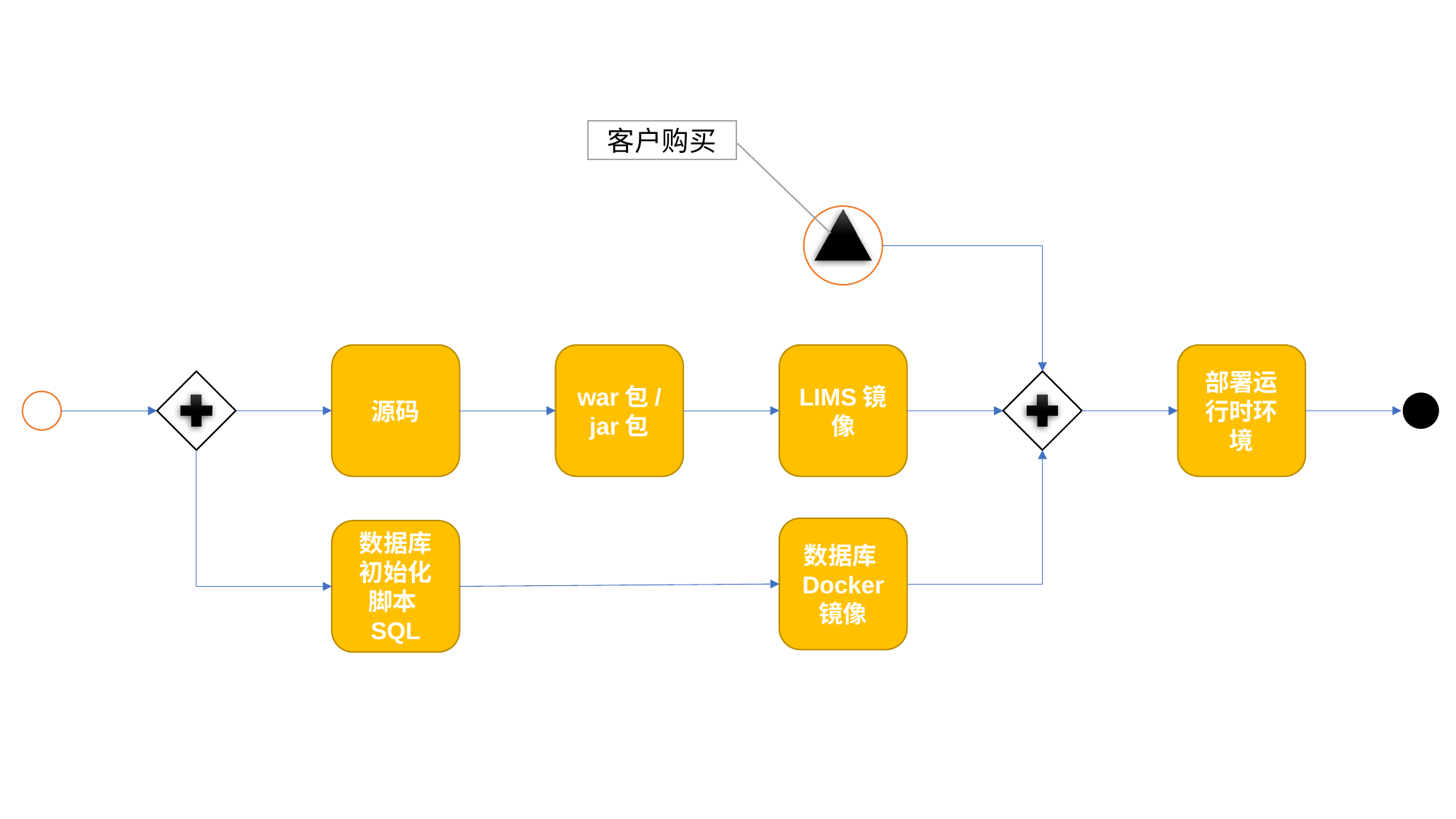

客户购买

源码
war包/jar包
LIMS镜像
部署运行时环境

数据库Docker
镜像
数据库初始化脚本SQL